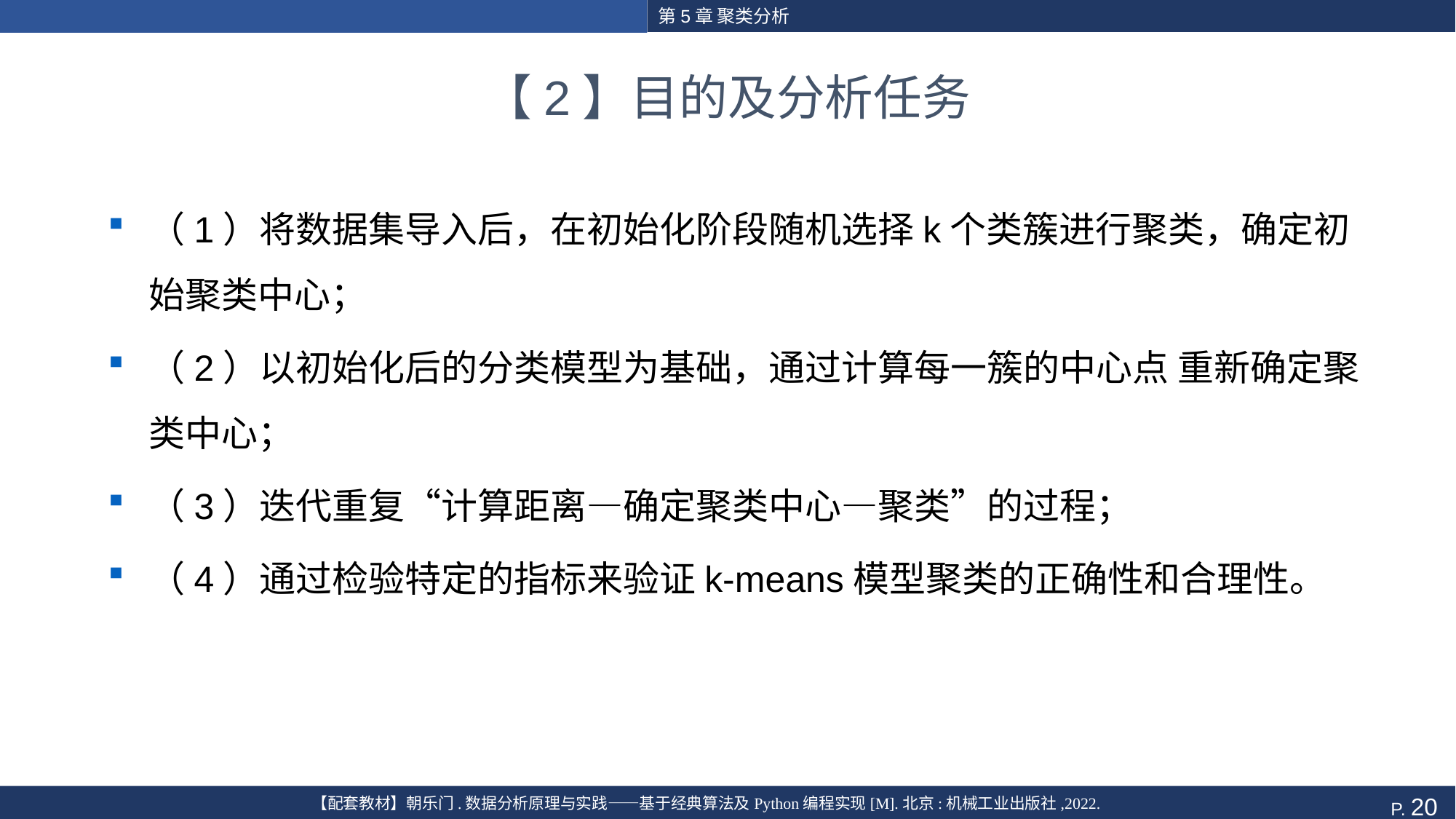

# 【2】目的及分析任务
（1）将数据集导入后，在初始化阶段随机选择k个类簇进行聚类，确定初始聚类中心；
（2）以初始化后的分类模型为基础，通过计算每一簇的中心点 重新确定聚类中心；
（3）迭代重复“计算距离—确定聚类中心—聚类”的过程；
（4）通过检验特定的指标来验证k-means模型聚类的正确性和合理性。